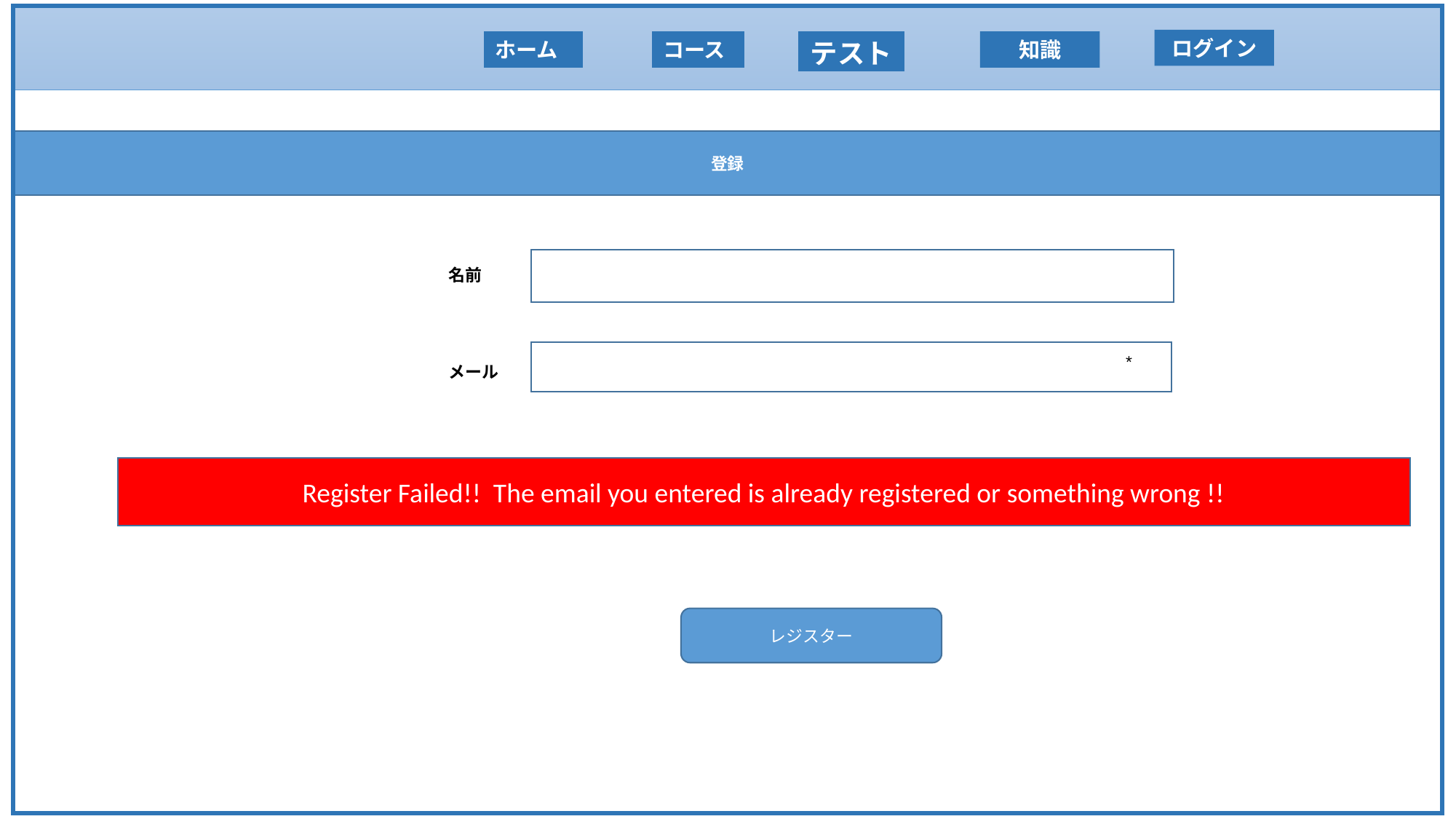

ログイン
ホーム
コース
知識
テスト
登録

名前
*
*
メール
レジスター
Register Failed!!  The email you entered is already registered or something wrong !!